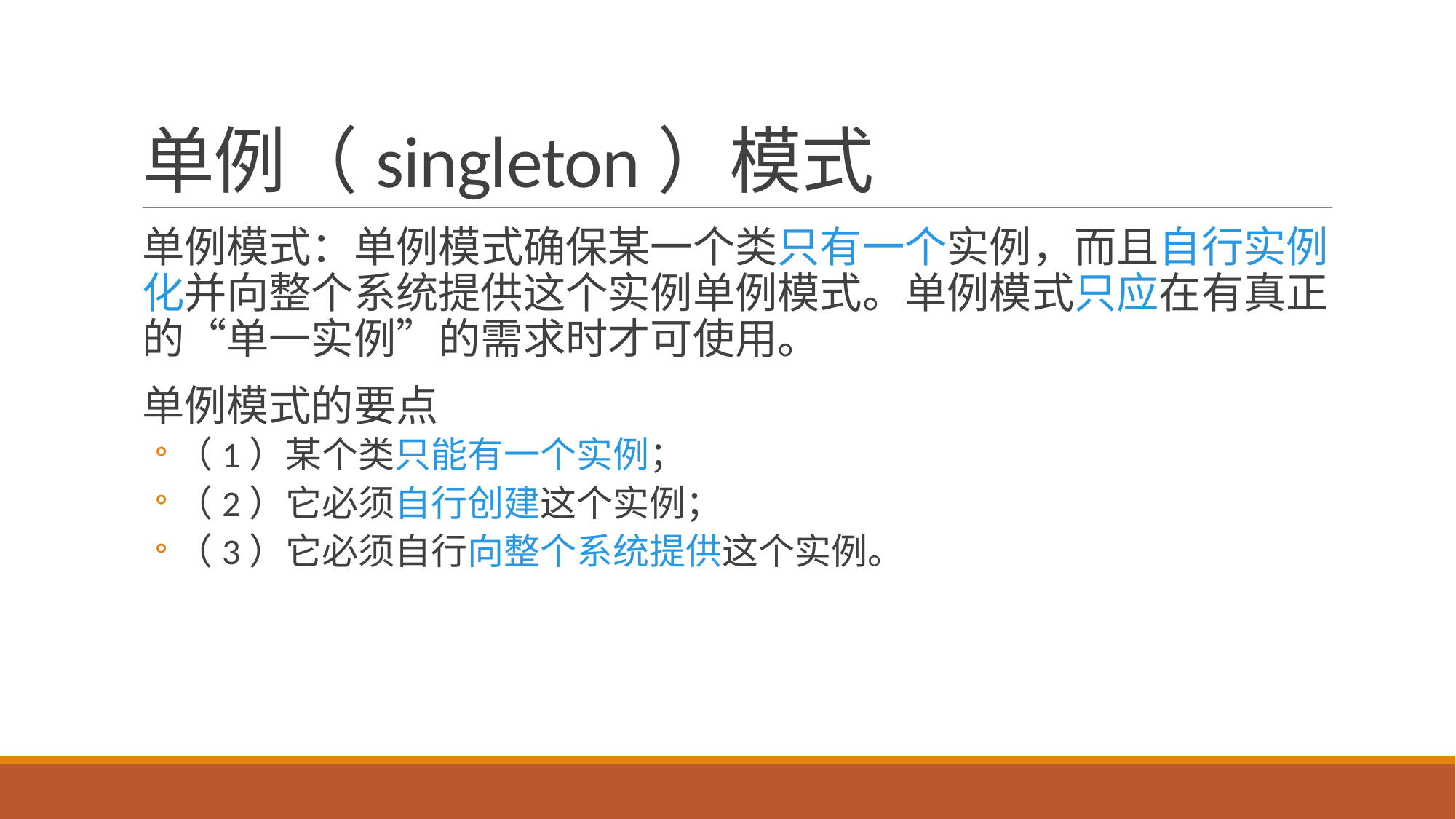

# 单例（singleton）模式
单例模式：单例模式确保某一个类只有一个实例，而且自行实例化并向整个系统提供这个实例单例模式。单例模式只应在有真正的“单一实例”的需求时才可使用。
单例模式的要点
（1）某个类只能有一个实例；
（2）它必须自行创建这个实例；
（3）它必须自行向整个系统提供这个实例。